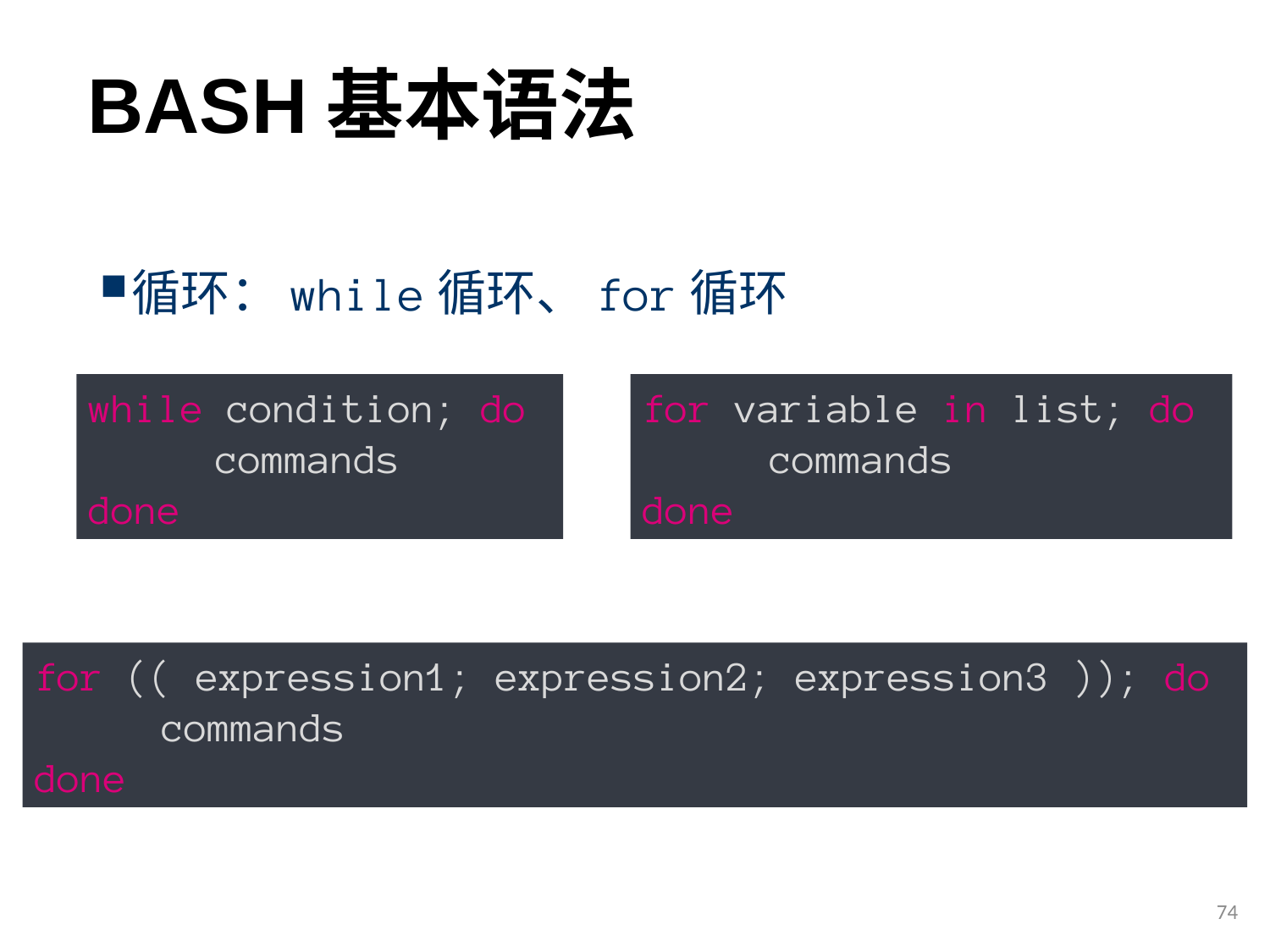

# BASH基本语法
循环：while循环、for循环
while condition; do
	commands
done
for variable in list; do
	commands
done
for (( expression1; expression2; expression3 )); do
	commands
done
74